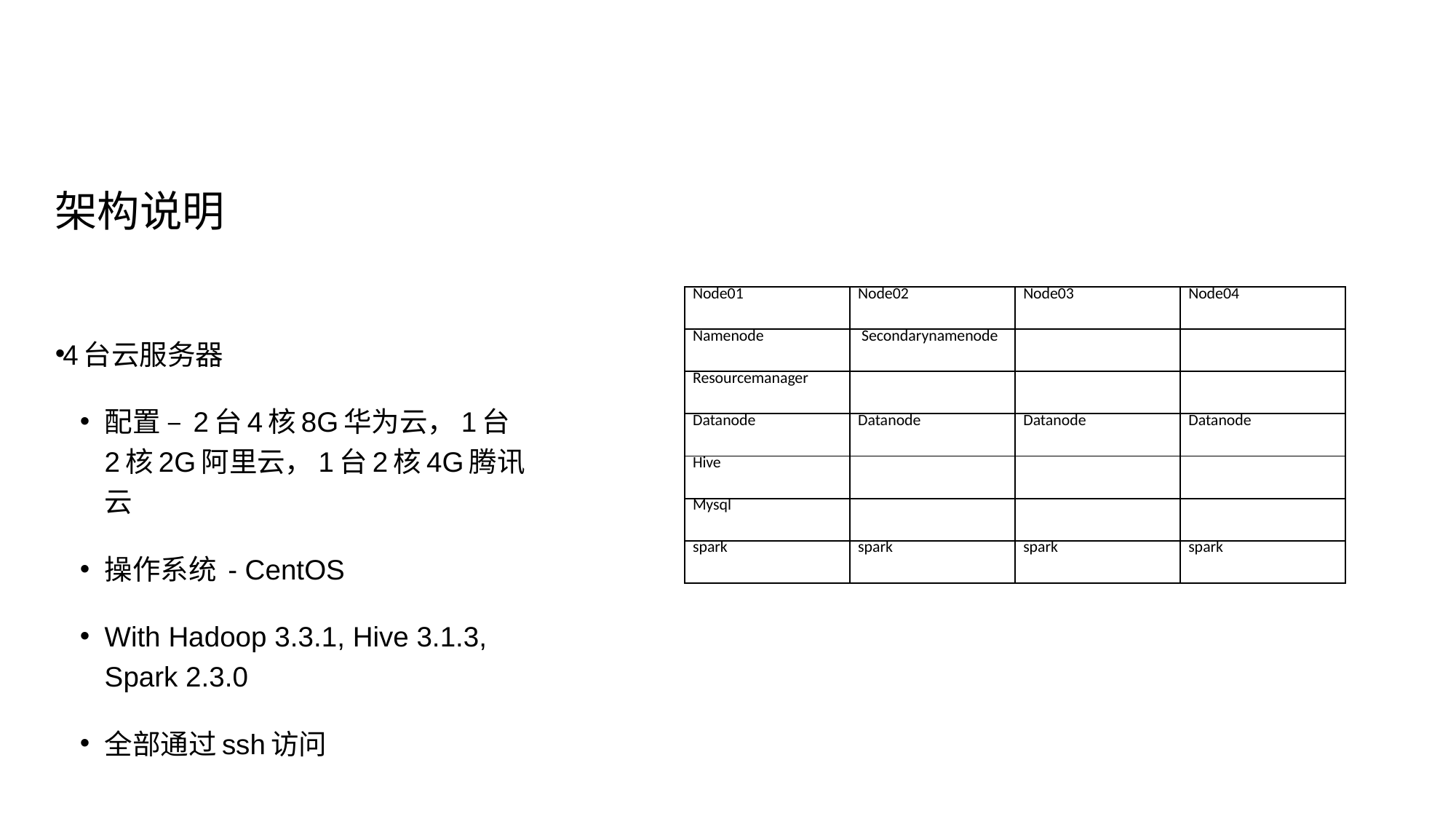

# 架构说明
| Node01 | Node02 | Node03 | Node04 |
| --- | --- | --- | --- |
| Namenode | Secondarynamenode |  |  |
| Resourcemanager |  |  |  |
| Datanode | Datanode | Datanode | Datanode |
| Hive |  |  |  |
| Mysql |  |  |  |
| spark | spark | spark | spark |
4台云服务器
配置 – 2台4核8G华为云，1台2核2G阿里云，1台2核4G腾讯云
操作系统 - CentOS
With Hadoop 3.3.1, Hive 3.1.3, Spark 2.3.0
全部通过ssh访问